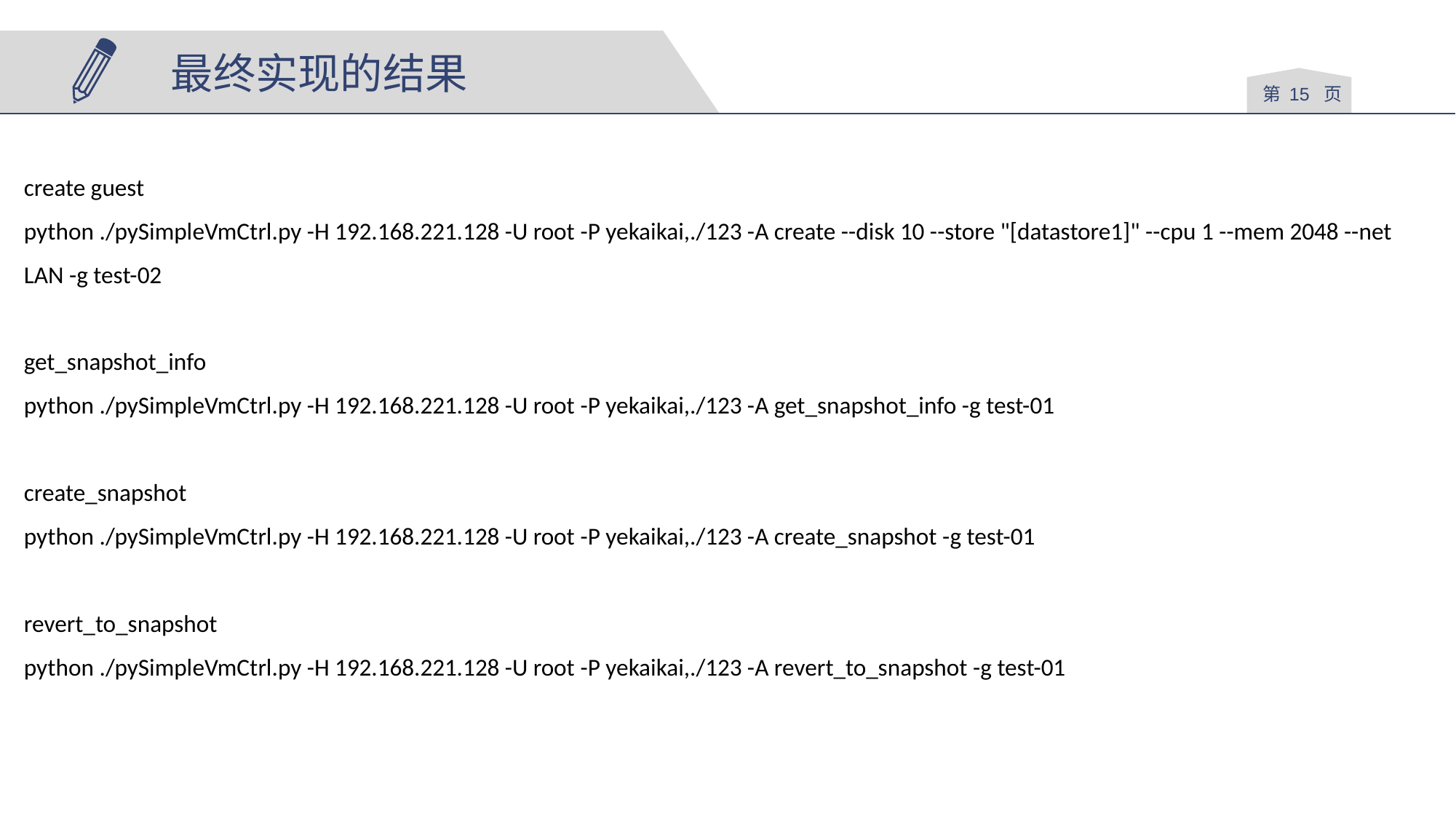

最终实现的结果

第 15  页

create guest
python ./pySimpleVmCtrl.py -H 192.168.221.128 -U root -P yekaikai,./123 -A create --disk 10 --store "[datastore1]" --cpu 1 --mem 2048 --net LAN -g test-02

get_snapshot_info
python ./pySimpleVmCtrl.py -H 192.168.221.128 -U root -P yekaikai,./123 -A get_snapshot_info -g test-01

create_snapshot
python ./pySimpleVmCtrl.py -H 192.168.221.128 -U root -P yekaikai,./123 -A create_snapshot -g test-01

revert_to_snapshot
python ./pySimpleVmCtrl.py -H 192.168.221.128 -U root -P yekaikai,./123 -A revert_to_snapshot -g test-01